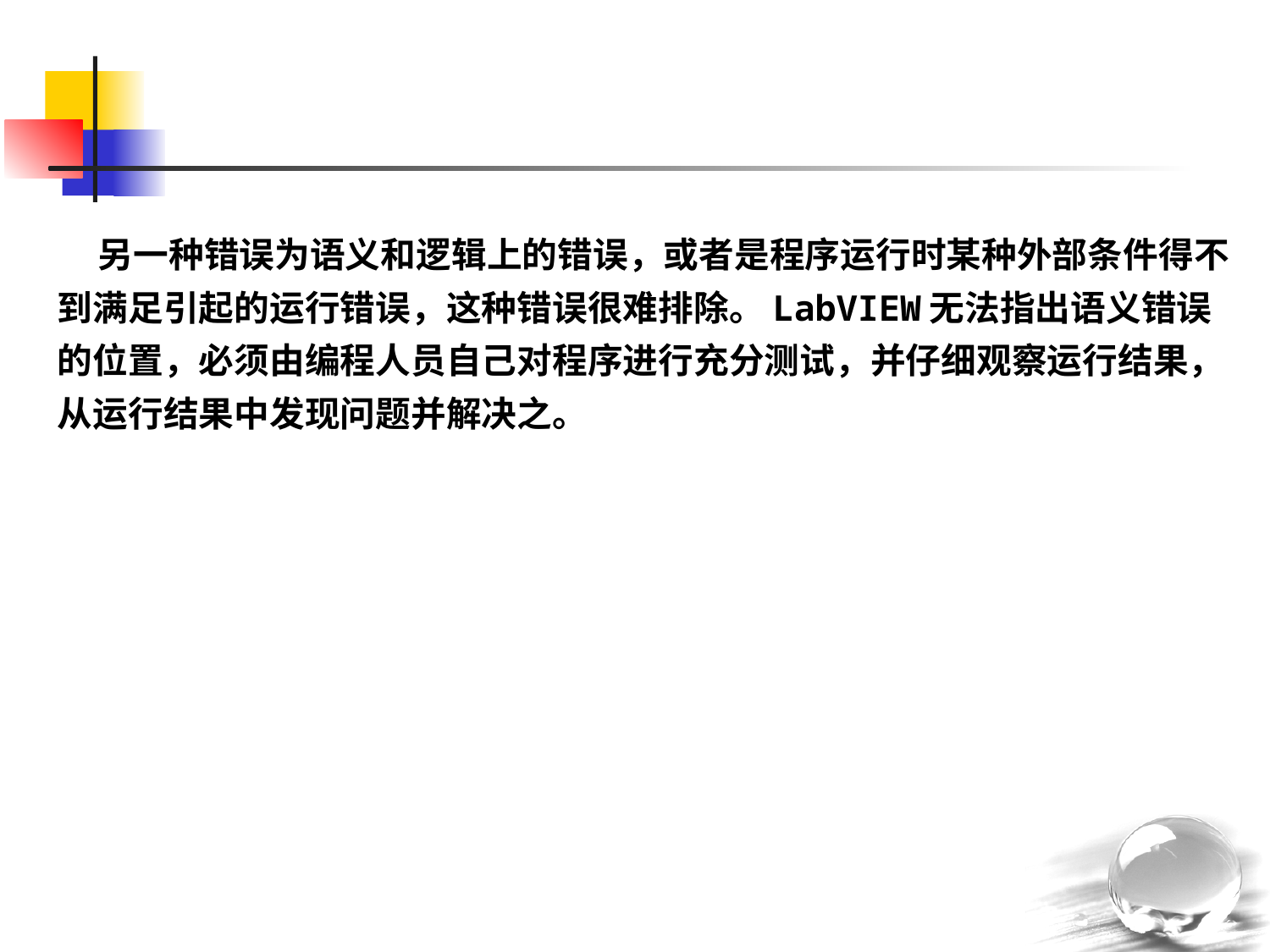

另一种错误为语义和逻辑上的错误，或者是程序运行时某种外部条件得不到满足引起的运行错误，这种错误很难排除。LabVIEW无法指出语义错误的位置，必须由编程人员自己对程序进行充分测试，并仔细观察运行结果，从运行结果中发现问题并解决之。